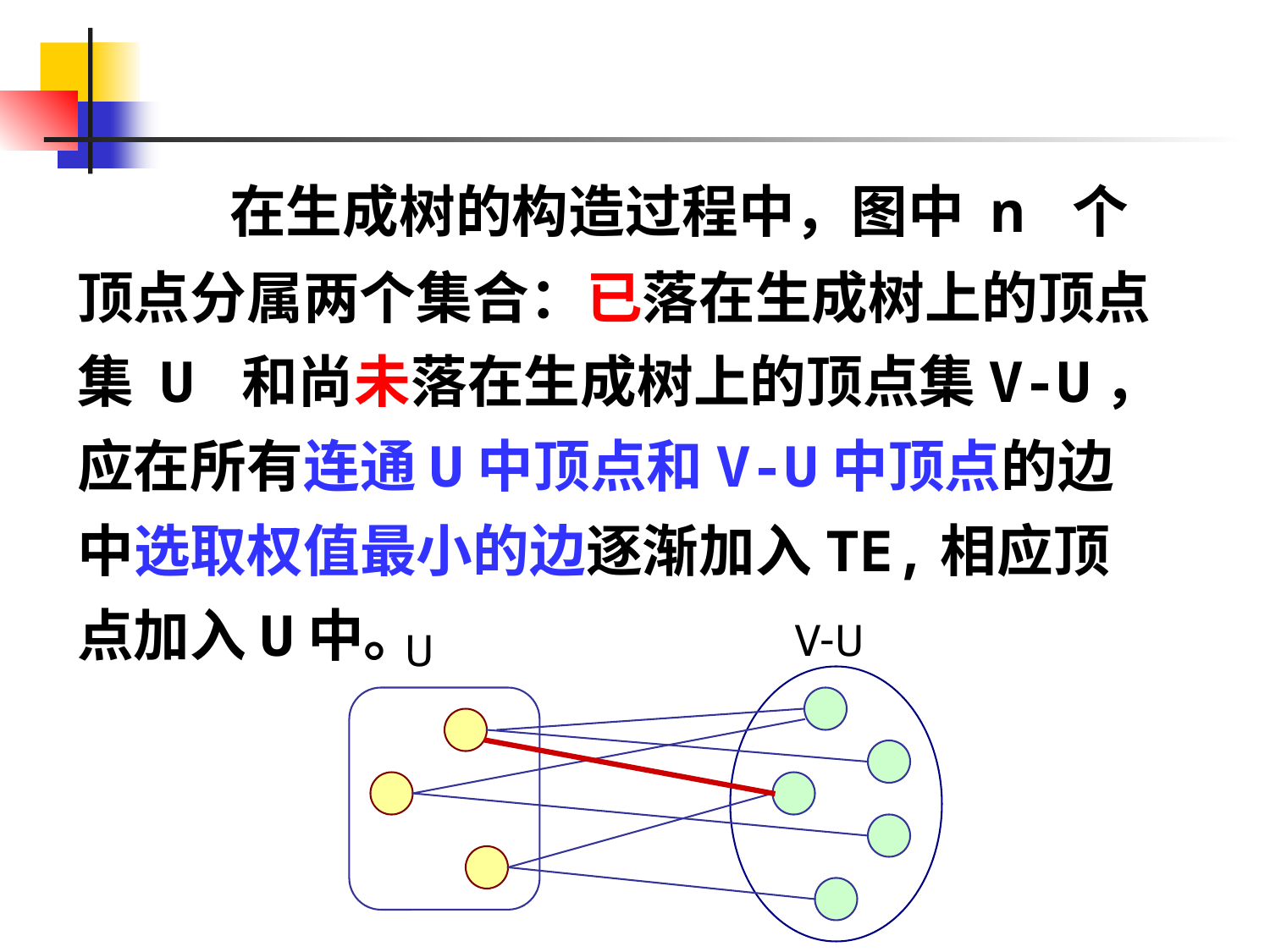

在生成树的构造过程中，图中 n 个顶点分属两个集合：已落在生成树上的顶点集 U 和尚未落在生成树上的顶点集V-U，应在所有连通U中顶点和V-U中顶点的边中选取权值最小的边逐渐加入TE,相应顶点加入U中。
V-U
U